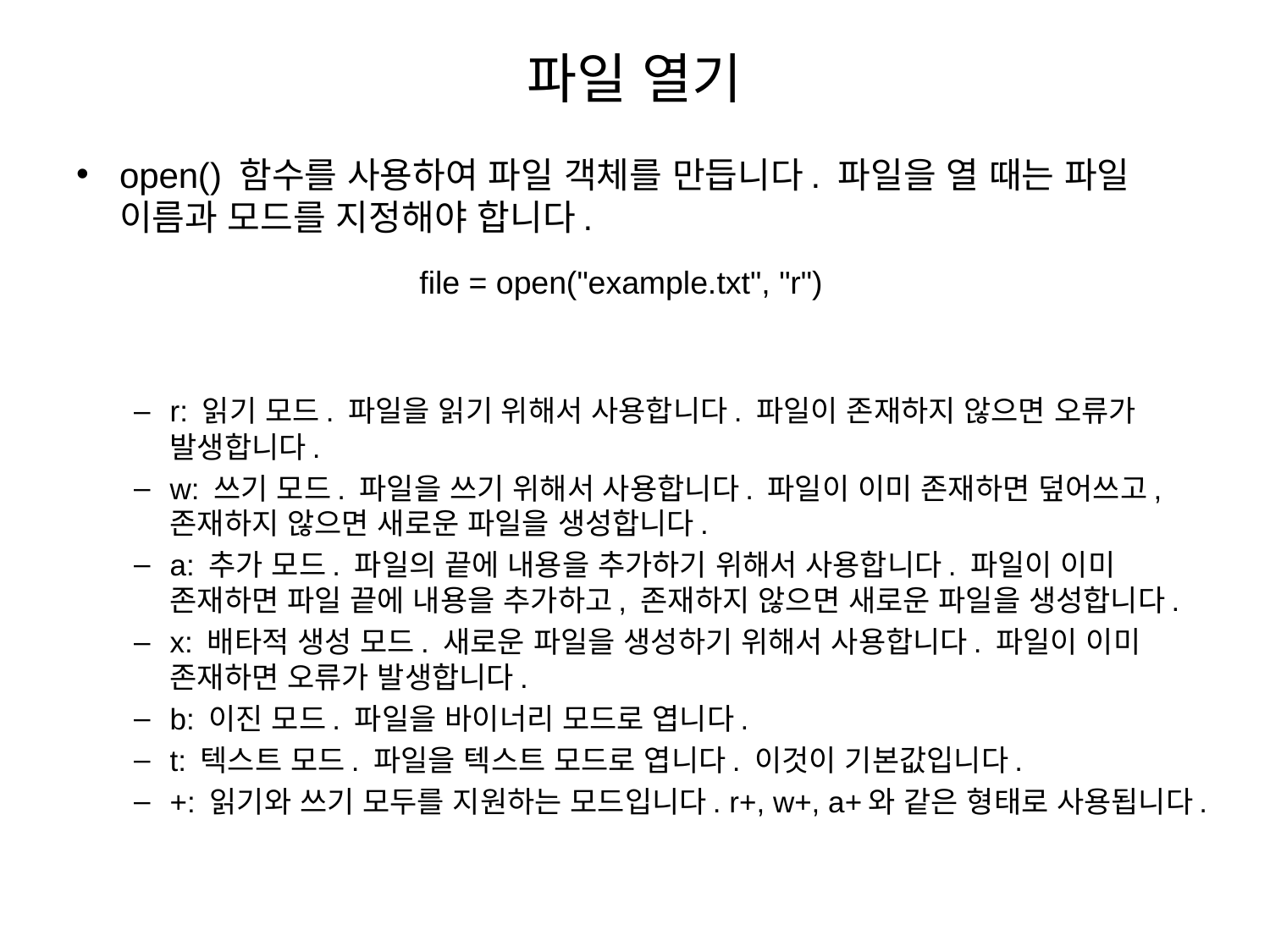

# 파일 열기
open() 함수를 사용하여 파일 객체를 만듭니다. 파일을 열 때는 파일 이름과 모드를 지정해야 합니다.

r: 읽기 모드. 파일을 읽기 위해서 사용합니다. 파일이 존재하지 않으면 오류가 발생합니다.
w: 쓰기 모드. 파일을 쓰기 위해서 사용합니다. 파일이 이미 존재하면 덮어쓰고, 존재하지 않으면 새로운 파일을 생성합니다.
a: 추가 모드. 파일의 끝에 내용을 추가하기 위해서 사용합니다. 파일이 이미 존재하면 파일 끝에 내용을 추가하고, 존재하지 않으면 새로운 파일을 생성합니다.
x: 배타적 생성 모드. 새로운 파일을 생성하기 위해서 사용합니다. 파일이 이미 존재하면 오류가 발생합니다.
b: 이진 모드. 파일을 바이너리 모드로 엽니다.
t: 텍스트 모드. 파일을 텍스트 모드로 엽니다. 이것이 기본값입니다.
+: 읽기와 쓰기 모두를 지원하는 모드입니다. r+, w+, a+와 같은 형태로 사용됩니다.

file = open("example.txt", "r")